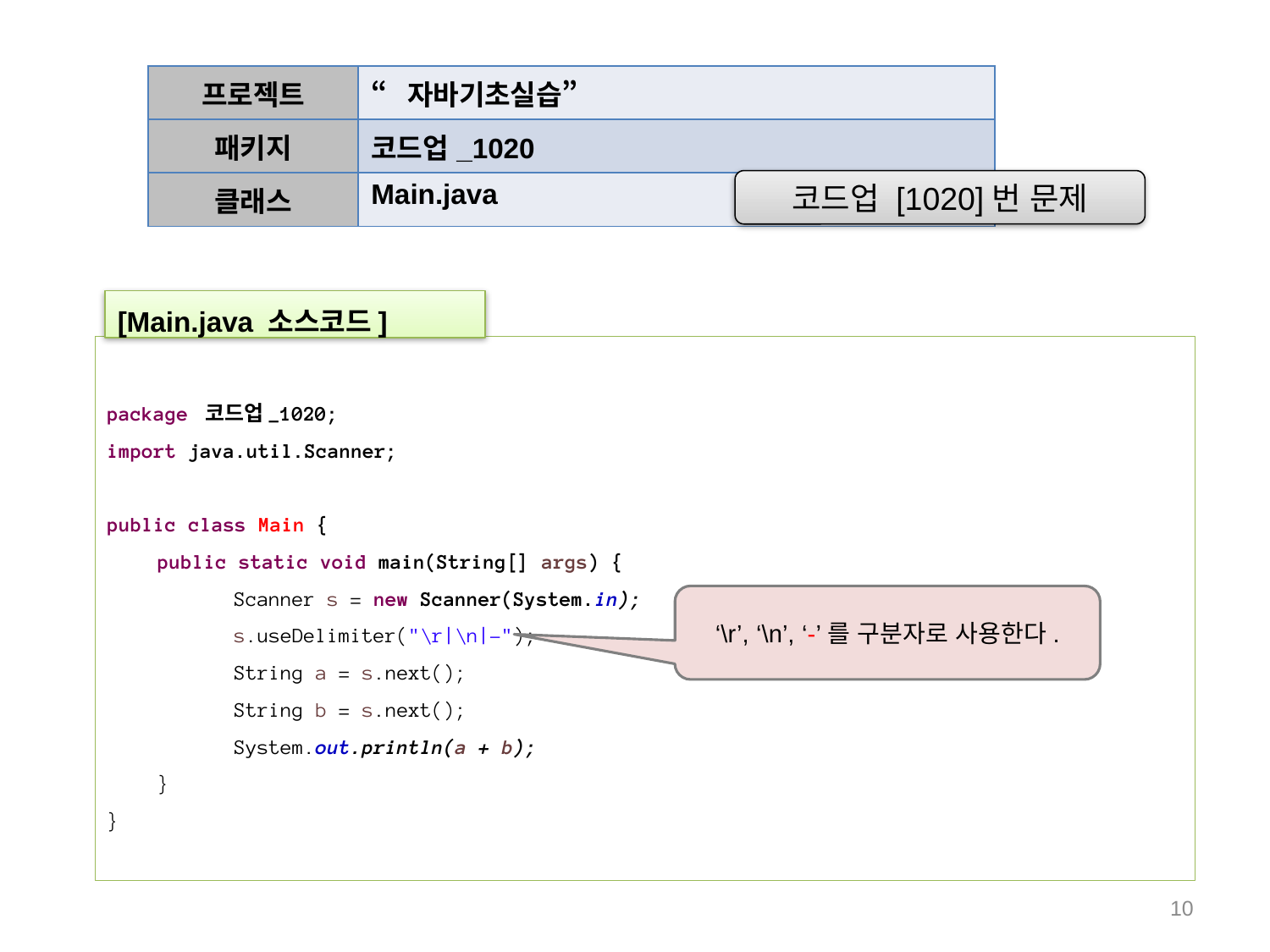

| 프로젝트 | “자바기초실습” |
| --- | --- |
| 패키지 | 코드업\_1020 |
| 클래스 | Main.java |
코드업 [1020]번 문제
[Main.java 소스코드]
package 코드업_1020;
import java.util.Scanner;

public class Main {
	public static void main(String[] args) {
		Scanner s = new Scanner(System.in);
		s.useDelimiter("\r|\n|-");
		String a = s.next();
		String b = s.next();
		System.out.println(a + b);
	}
}
‘\r’, ‘\n’, ‘-’를 구분자로 사용한다.
10